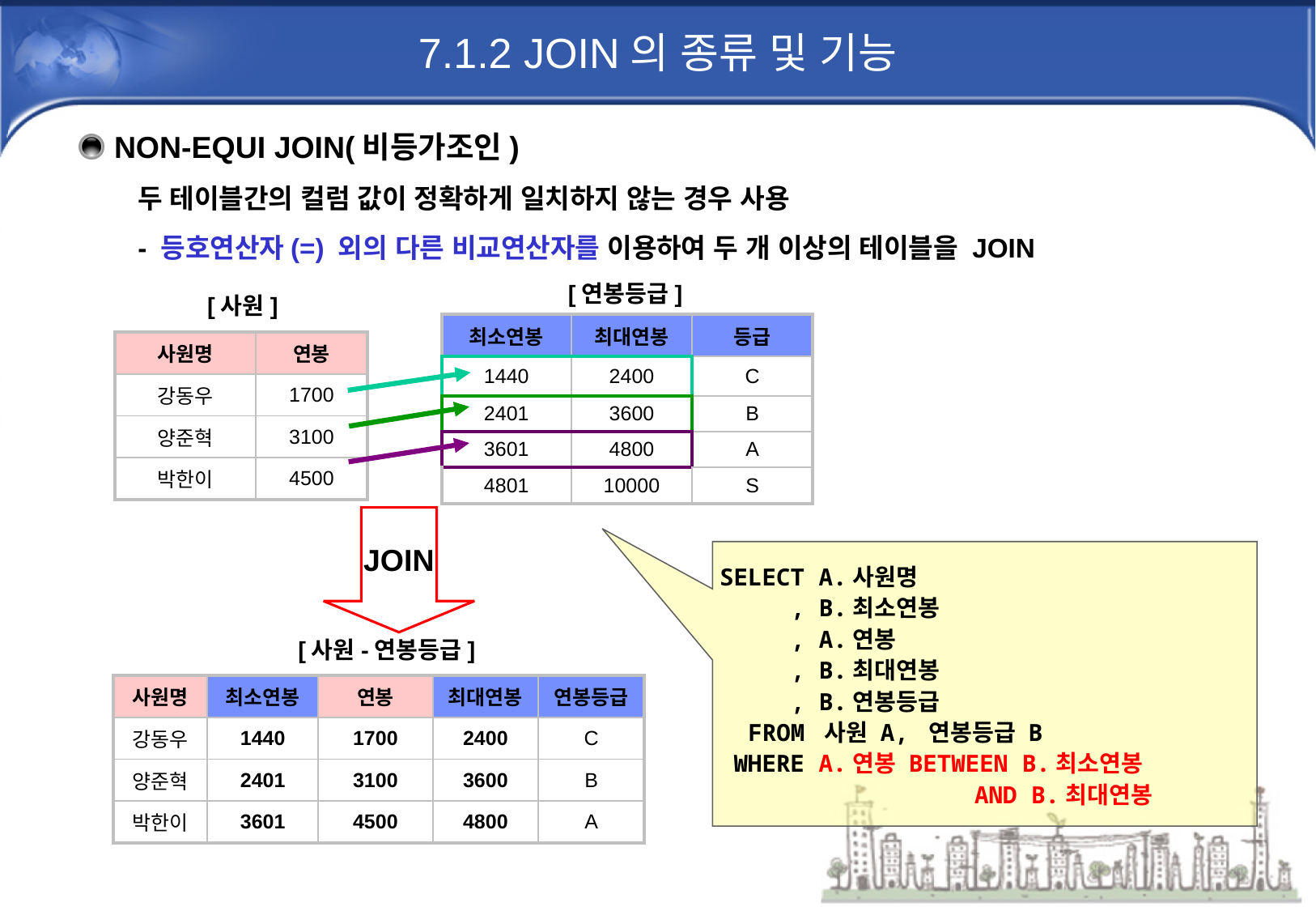

# 7.1.2 JOIN의 종류 및 기능
NON-EQUI JOIN(비등가조인)
두 테이블간의 컬럼 값이 정확하게 일치하지 않는 경우 사용
- 등호연산자(=) 외의 다른 비교연산자를 이용하여 두 개 이상의 테이블을 JOIN
[연봉등급]
[사원]
| 최소연봉 | 최대연봉 | 등급 |
| --- | --- | --- |
| 1440 | 2400 | C |
| 2401 | 3600 | B |
| 3601 | 4800 | A |
| 4801 | 10000 | S |
| 사원명 | 연봉 |
| --- | --- |
| 강동우 | 1700 |
| 양준혁 | 3100 |
| 박한이 | 4500 |

JOIN
SELECT A.사원명
     , B.최소연봉
     , A.연봉
     , B.최대연봉
     , B.연봉등급
  FROM 사원 A, 연봉등급 B
 WHERE A.연봉 BETWEEN B.최소연봉
                  AND B.최대연봉
[사원-연봉등급]
| 사원명 | 최소연봉 | 연봉 | 최대연봉 | 연봉등급 |
| --- | --- | --- | --- | --- |
| 강동우 | 1440 | 1700 | 2400 | C |
| 양준혁 | 2401 | 3100 | 3600 | B |
| 박한이 | 3601 | 4500 | 4800 | A |